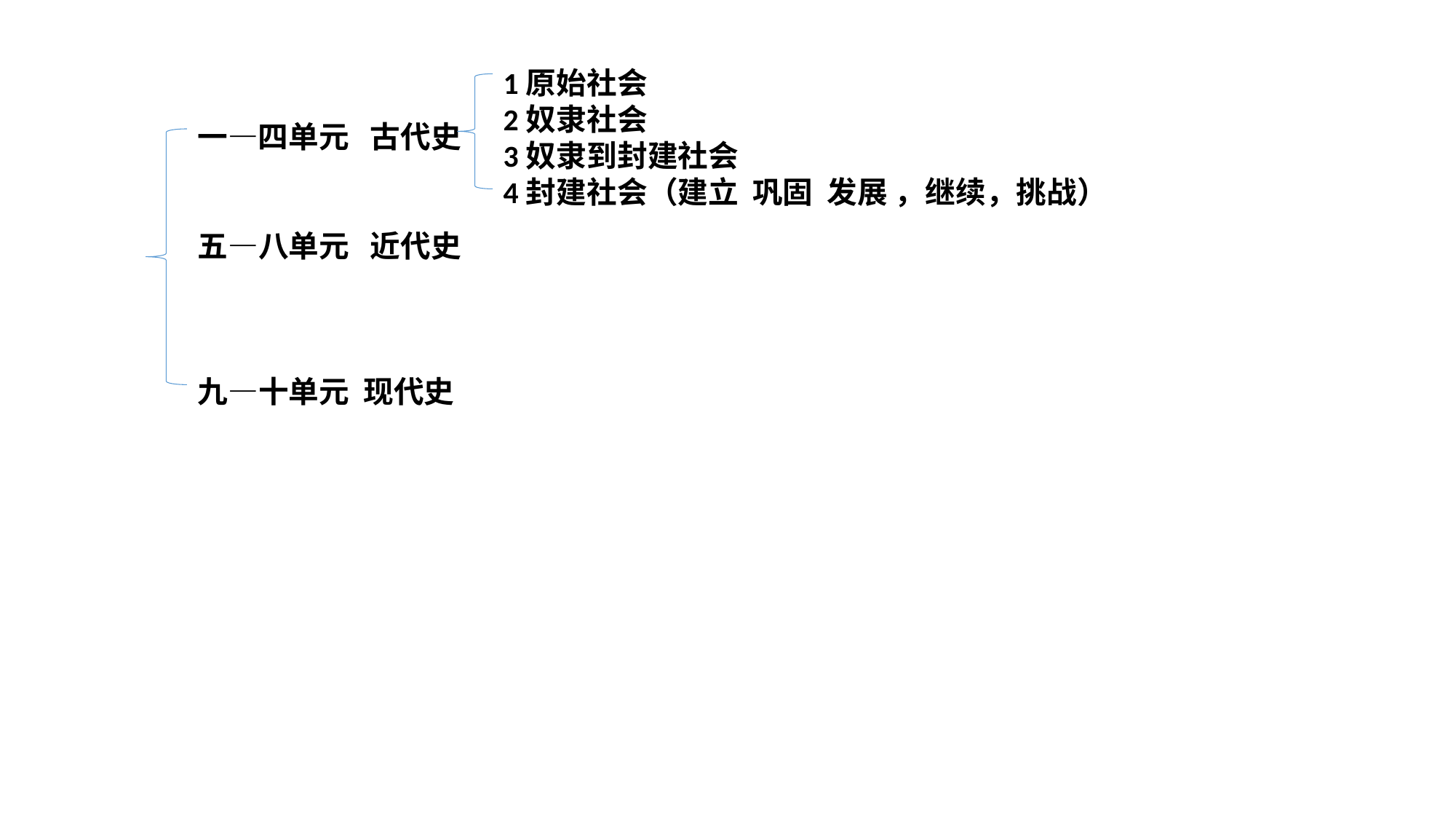

1原始社会
2奴隶社会
3奴隶到封建社会
4封建社会（建立  巩固  发展 ，继续，挑战）

一—四单元   古代史

五—八单元   近代史

九—十单元  现代史